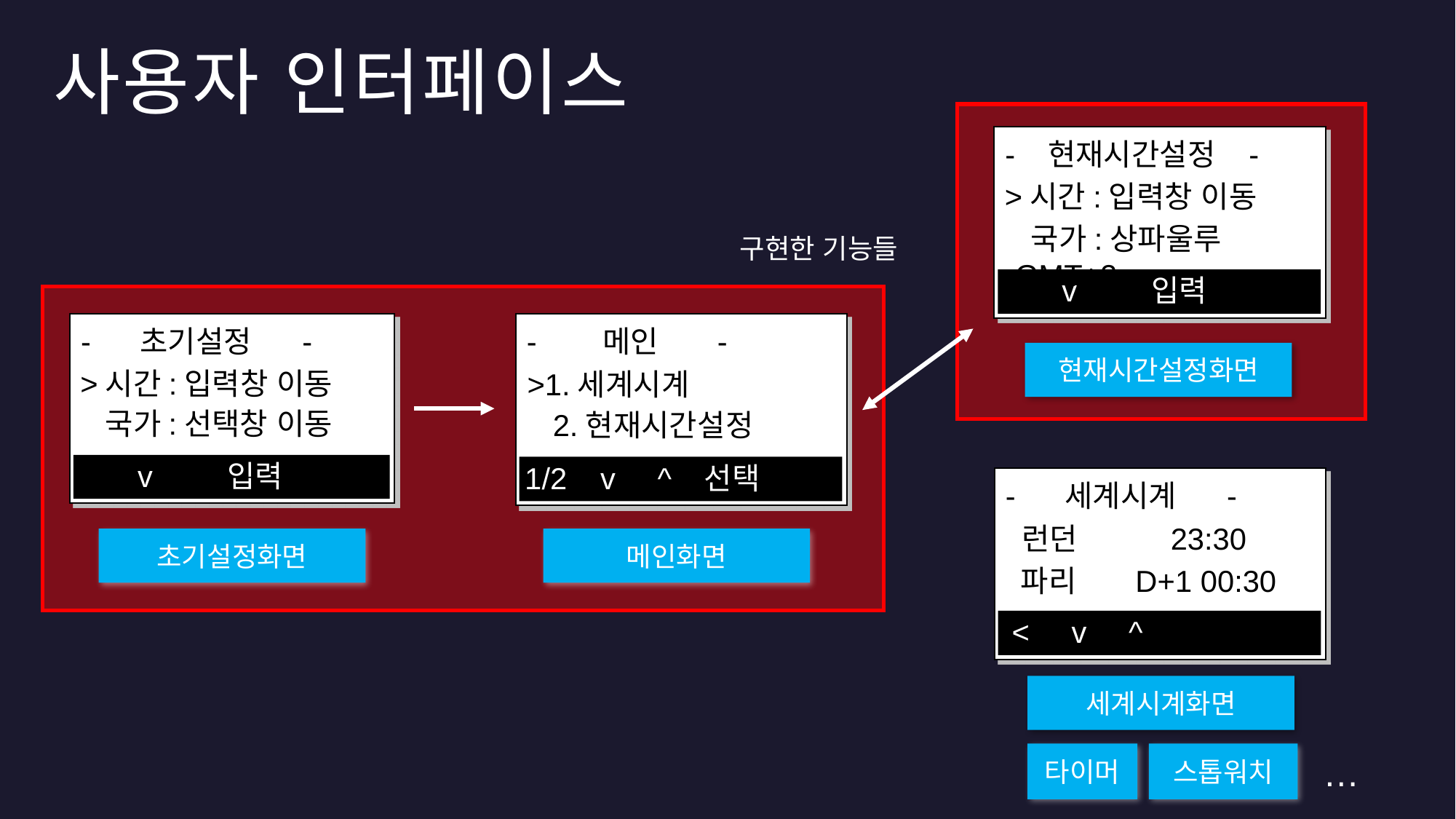

사용자 인터페이스

-   현재시간설정   -
>시간:입력창 이동
 국가:상파울루  GMT+2
       v        입력
구현한 기능들

-     초기설정     -
>시간:입력창 이동
 국가:선택창 이동
       v        입력

-       메인      -
>1.세계시계
2.현재시간설정
1/2   .v  .  ^   선택
현재시간설정화면

-     세계시계     -
 런던          23:30
 파리      D+1 00:30
 <   ..v  .  ^
초기설정화면
메인화면
세계시계화면
타이머
스톱워치
…